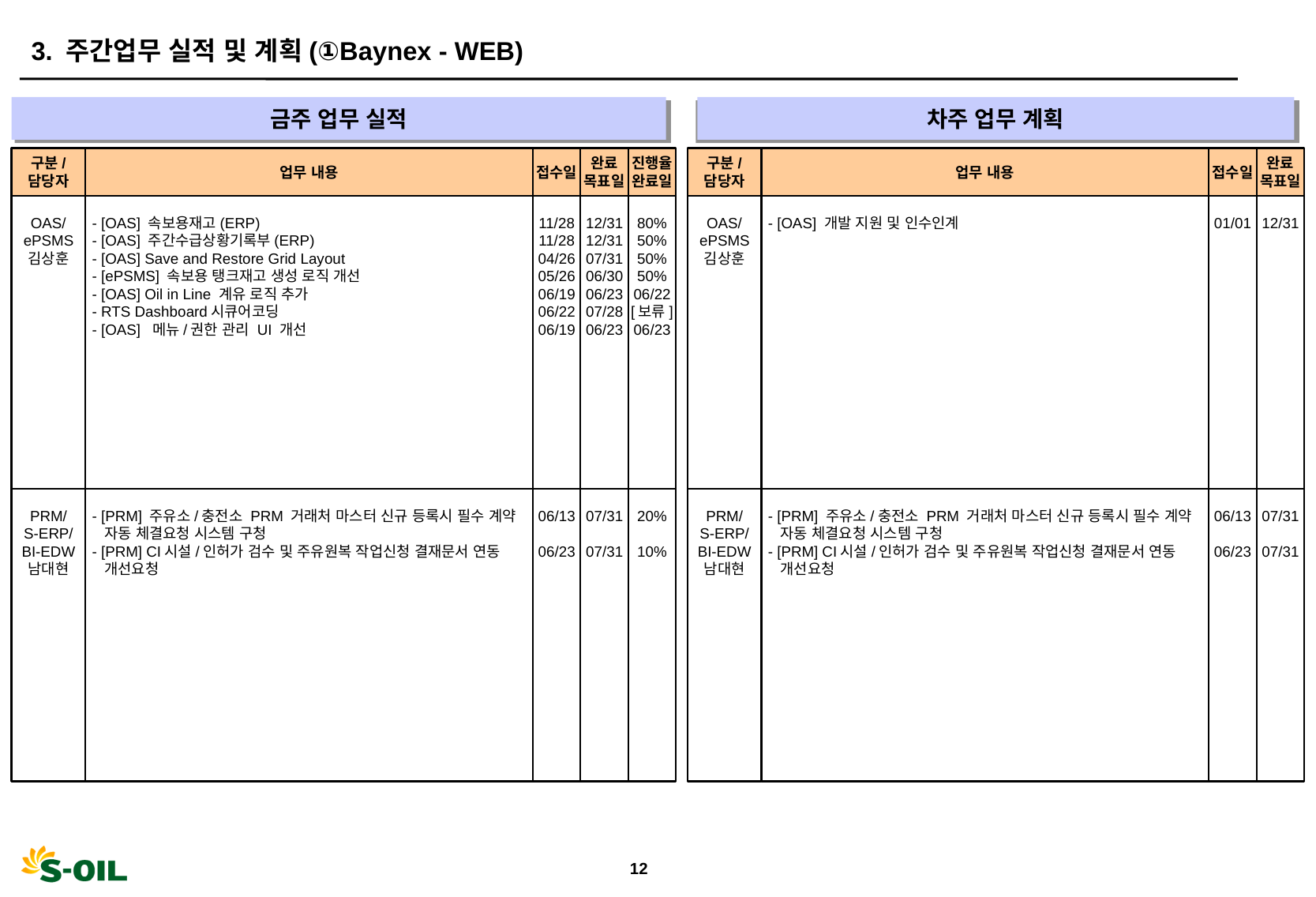

3. 주간업무 실적 및 계획(①Baynex - WEB)
금주 업무 실적
차주 업무 계획
" "
" "
구분/
담당자
업무 내용
접수일
완료
목표일
진행율
완료일
구분/
담당자
업무 내용
접수일
완료
목표일
OAS/
ePSMS
김상훈

- [OAS] 속보용재고(ERP)
- [OAS] 주간수급상황기록부(ERP)
- [OAS] Save and Restore Grid Layout
- [ePSMS] 속보용 탱크재고 생성 로직 개선
- [OAS] Oil in Line 계유 로직 추가
- RTS Dashboard시큐어코딩
- [OAS]  메뉴/권한 관리 UI 개선
11/28
11/28
04/26
05/26
06/19
06/22
06/19
12/31
12/31
07/31
06/30
06/23
07/28
06/23
80%
50%
50%
50%
06/22
[보류]
06/23
OAS/
ePSMS
김상훈

- [OAS] 개발 지원 및 인수인계
01/01
12/31
PRM/
S-ERP/
BI-EDW
남대현

- [PRM] 주유소/충전소 PRM 거래처 마스터 신규 등록시 필수 계약
   자동 체결요청 시스템 구청
- [PRM] CI시설/인허가 검수 및 주유원복 작업신청 결재문서 연동
   개선요청
06/13
06/23
07/31
07/31
20%
10%
PRM/
S-ERP/
BI-EDW
남대현

- [PRM] 주유소/충전소 PRM 거래처 마스터 신규 등록시 필수 계약
   자동 체결요청 시스템 구청
- [PRM] CI시설/인허가 검수 및 주유원복 작업신청 결재문서 연동
   개선요청
06/13
06/23
07/31
07/31